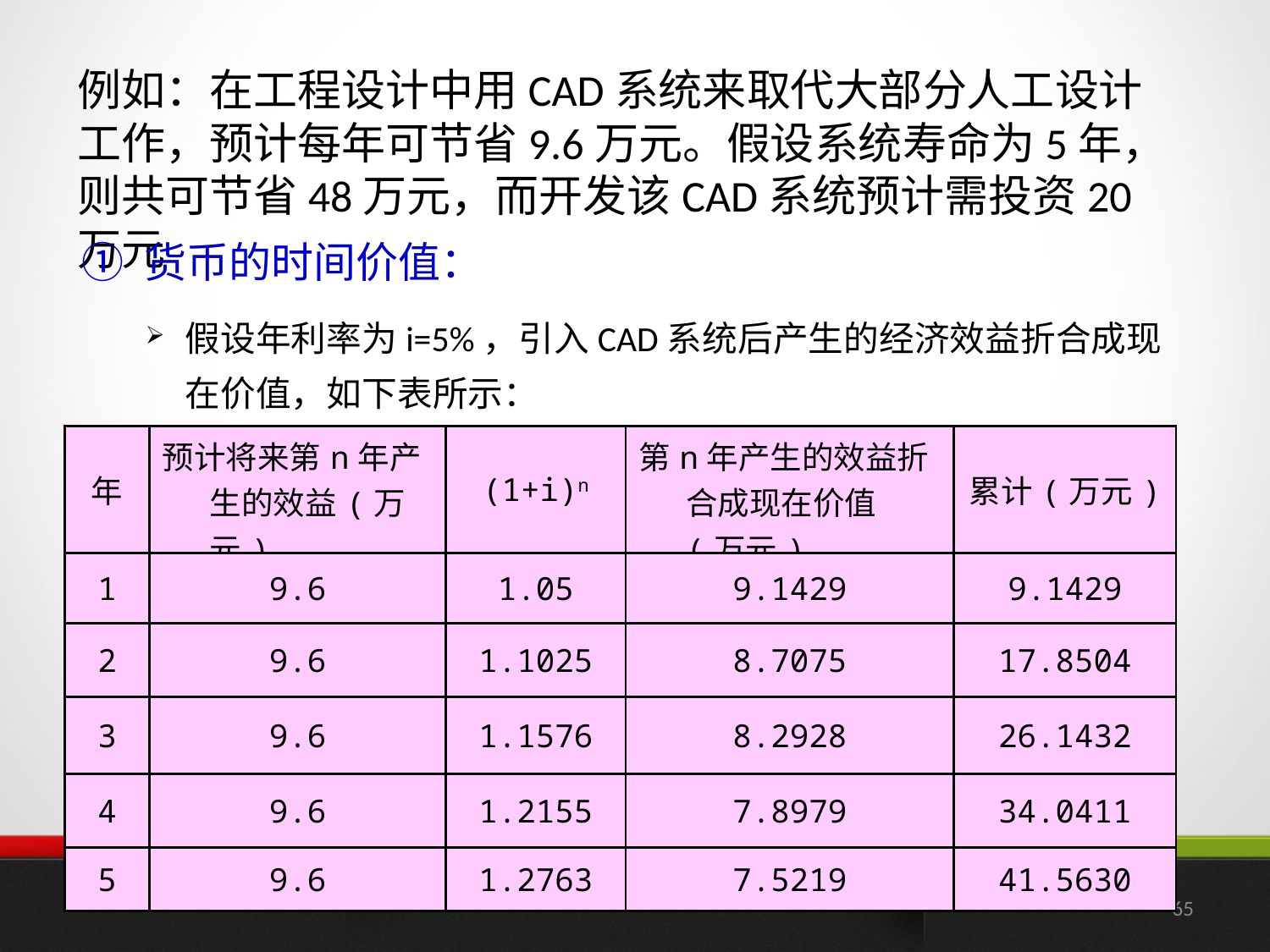

例如：在工程设计中用CAD系统来取代大部分人工设计工作，预计每年可节省9.6万元。假设系统寿命为5年，则共可节省48万元，而开发该CAD系统预计需投资20万元
① 货币的时间价值：
假设年利率为i=5%，引入CAD系统后产生的经济效益折合成现在价值，如下表所示：
| 年 | 预计将来第n年产生的效益(万元) | (1+i)n | 第n年产生的效益折合成现在价值(万元) | 累计(万元) |
| --- | --- | --- | --- | --- |
| 1 | 9.6 | 1.05 | 9.1429 | 9.1429 |
| 2 | 9.6 | 1.1025 | 8.7075 | 17.8504 |
| 3 | 9.6 | 1.1576 | 8.2928 | 26.1432 |
| 4 | 9.6 | 1.2155 | 7.8979 | 34.0411 |
| 5 | 9.6 | 1.2763 | 7.5219 | 41.5630 |
65